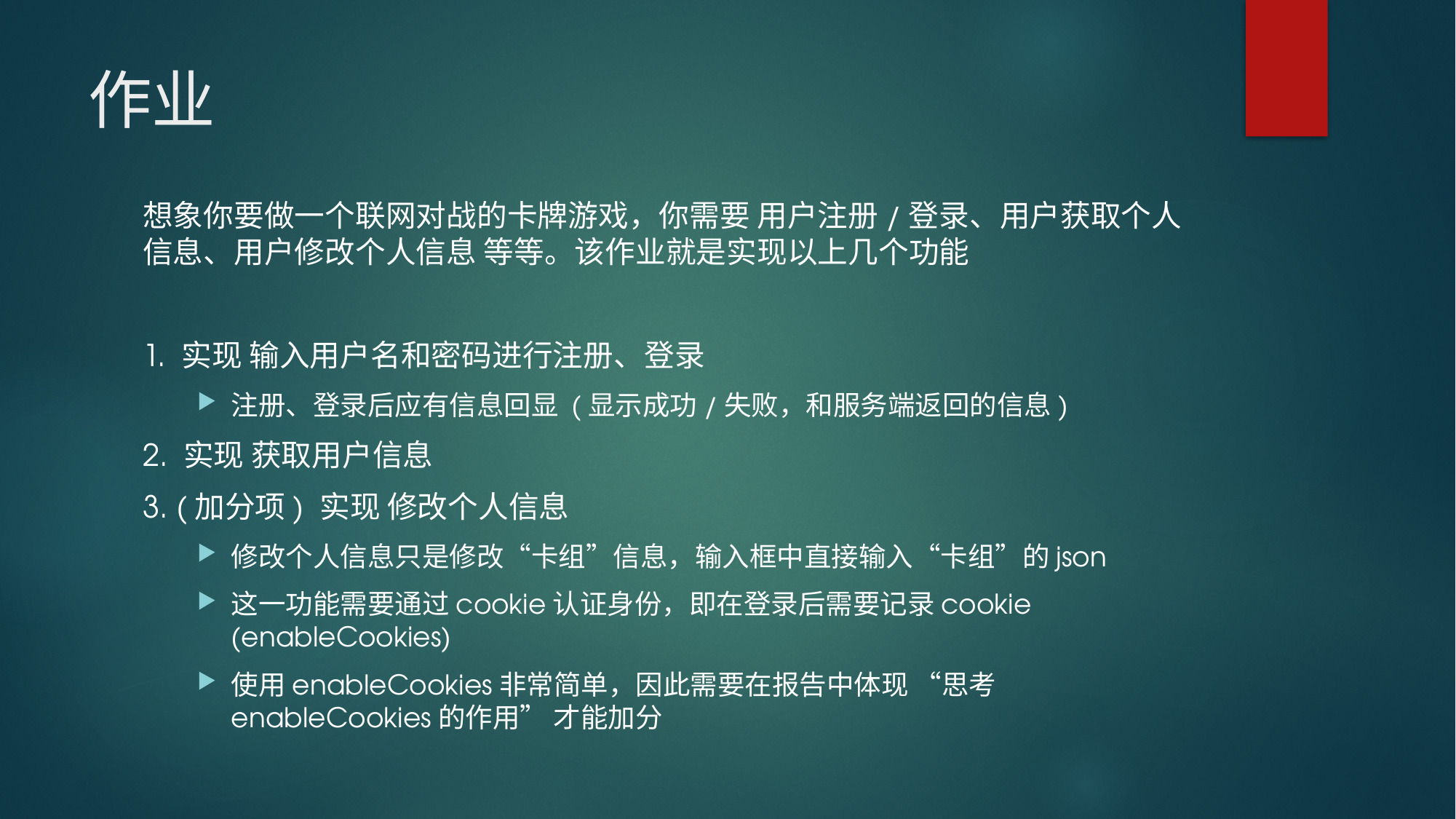

# 作业
想象你要做一个联网对战的卡牌游戏，你需要 用户注册/登录、用户获取个人信息、用户修改个人信息 等等。该作业就是实现以上几个功能

1. 实现 输入用户名和密码进行注册、登录
注册、登录后应有信息回显 (显示成功/失败，和服务端返回的信息)
2. 实现 获取用户信息
3. (加分项) 实现 修改个人信息
修改个人信息只是修改“卡组”信息，输入框中直接输入“卡组”的json
这一功能需要通过cookie认证身份，即在登录后需要记录cookie (enableCookies)
使用enableCookies非常简单，因此需要在报告中体现 “思考enableCookies的作用” 才能加分